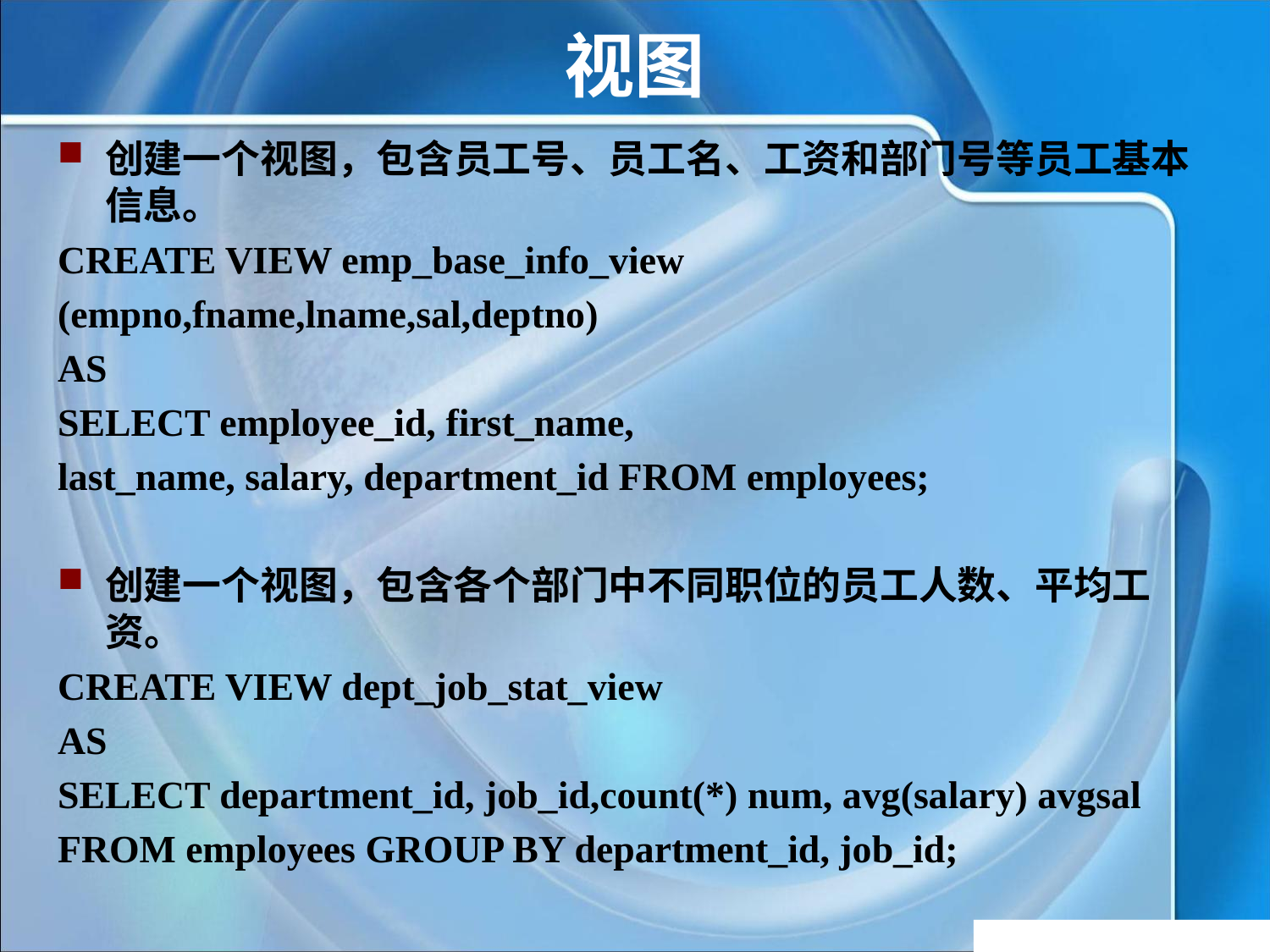

# 视图
创建一个视图，包含员工号、员工名、工资和部门号等员工基本信息。
CREATE VIEW emp_base_info_view
(empno,fname,lname,sal,deptno)
AS
SELECT employee_id, first_name,
last_name, salary, department_id FROM employees;

创建一个视图，包含各个部门中不同职位的员工人数、平均工资。
CREATE VIEW dept_job_stat_view
AS
SELECT department_id, job_id,count(*) num, avg(salary) avgsal
FROM employees GROUP BY department_id, job_id;
104